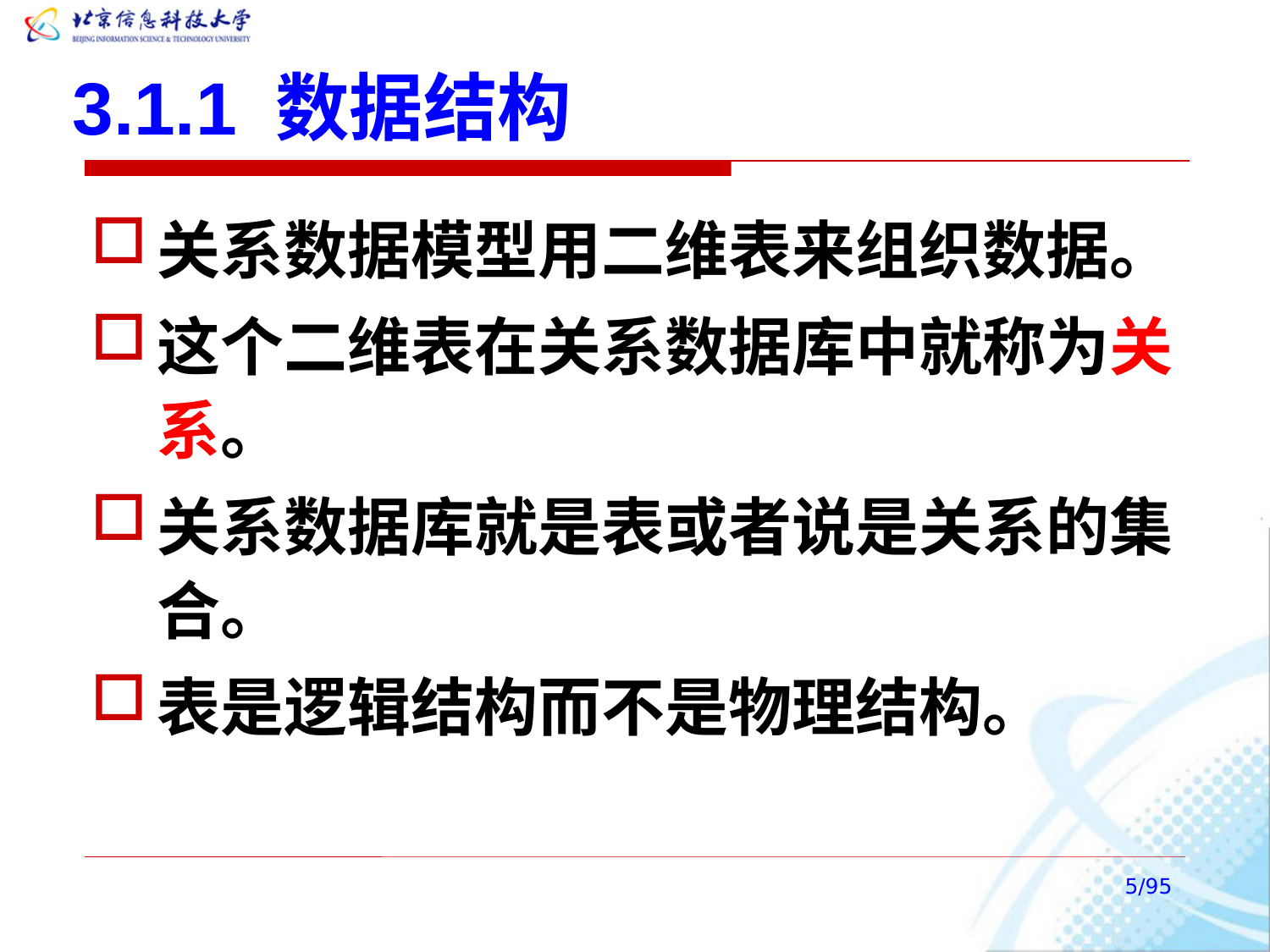

# 3.1.1 数据结构
关系数据模型用二维表来组织数据。
这个二维表在关系数据库中就称为关系。
关系数据库就是表或者说是关系的集合。
表是逻辑结构而不是物理结构。

5/95